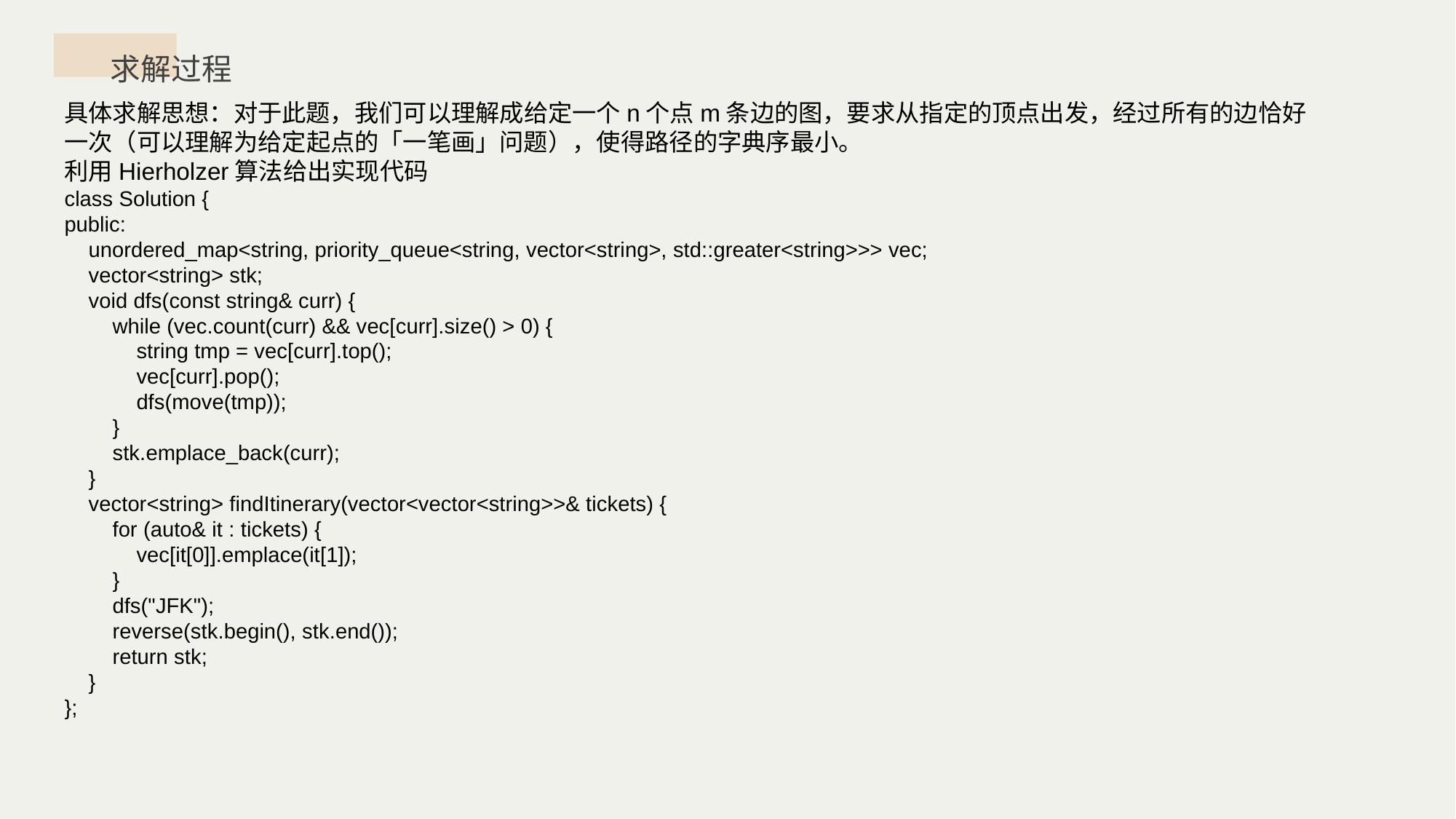

求解过程

具体求解思想：对于此题，我们可以理解成给定一个n个点m条边的图，要求从指定的顶点出发，经过所有的边恰好一次（可以理解为给定起点的「一笔画」问题），使得路径的字典序最小。
利用Hierholzer算法给出实现代码
class Solution {
public:
    unordered_map<string, priority_queue<string, vector<string>, std::greater<string>>> vec;
    vector<string> stk;
    void dfs(const string& curr) {
        while (vec.count(curr) && vec[curr].size() > 0) {
            string tmp = vec[curr].top();
            vec[curr].pop();
            dfs(move(tmp));
        }
        stk.emplace_back(curr);
    }
    vector<string> findItinerary(vector<vector<string>>& tickets) {
        for (auto& it : tickets) {
            vec[it[0]].emplace(it[1]);
        }
        dfs("JFK");
        reverse(stk.begin(), stk.end());
        return stk;
    }
};